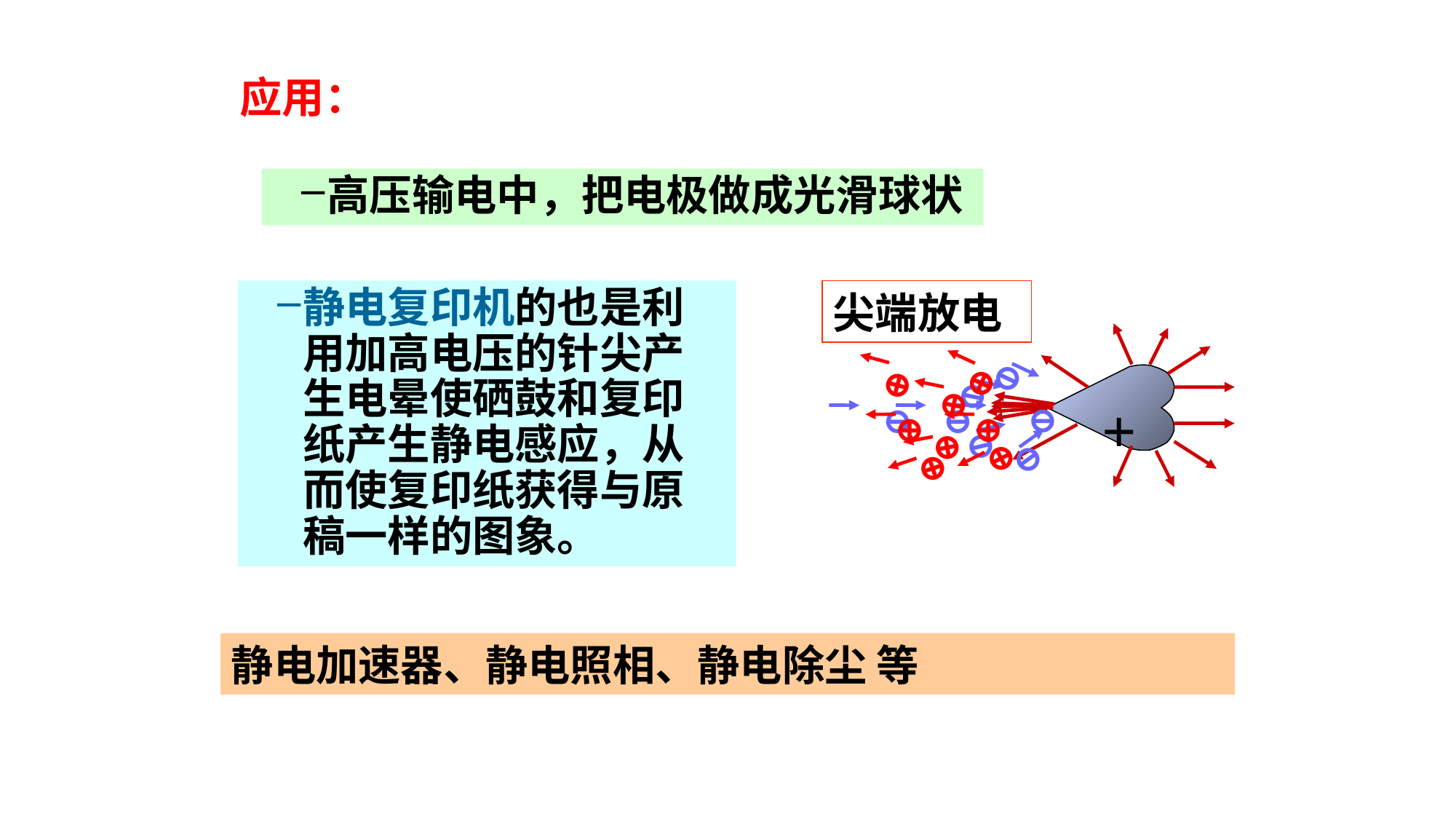

应用：
高压输电中，把电极做成光滑球状
尖端放电
静电复印机的也是利用加高电压的针尖产生电晕使硒鼓和复印纸产生静电感应，从而使复印纸获得与原稿一样的图象。

+

⊕

⊕

⊖

⊖

⊕

⊖

⊖

⊖

⊕

⊕

⊖

⊖

⊕

⊕

⊕

静电加速器、静电照相、静电除尘 等